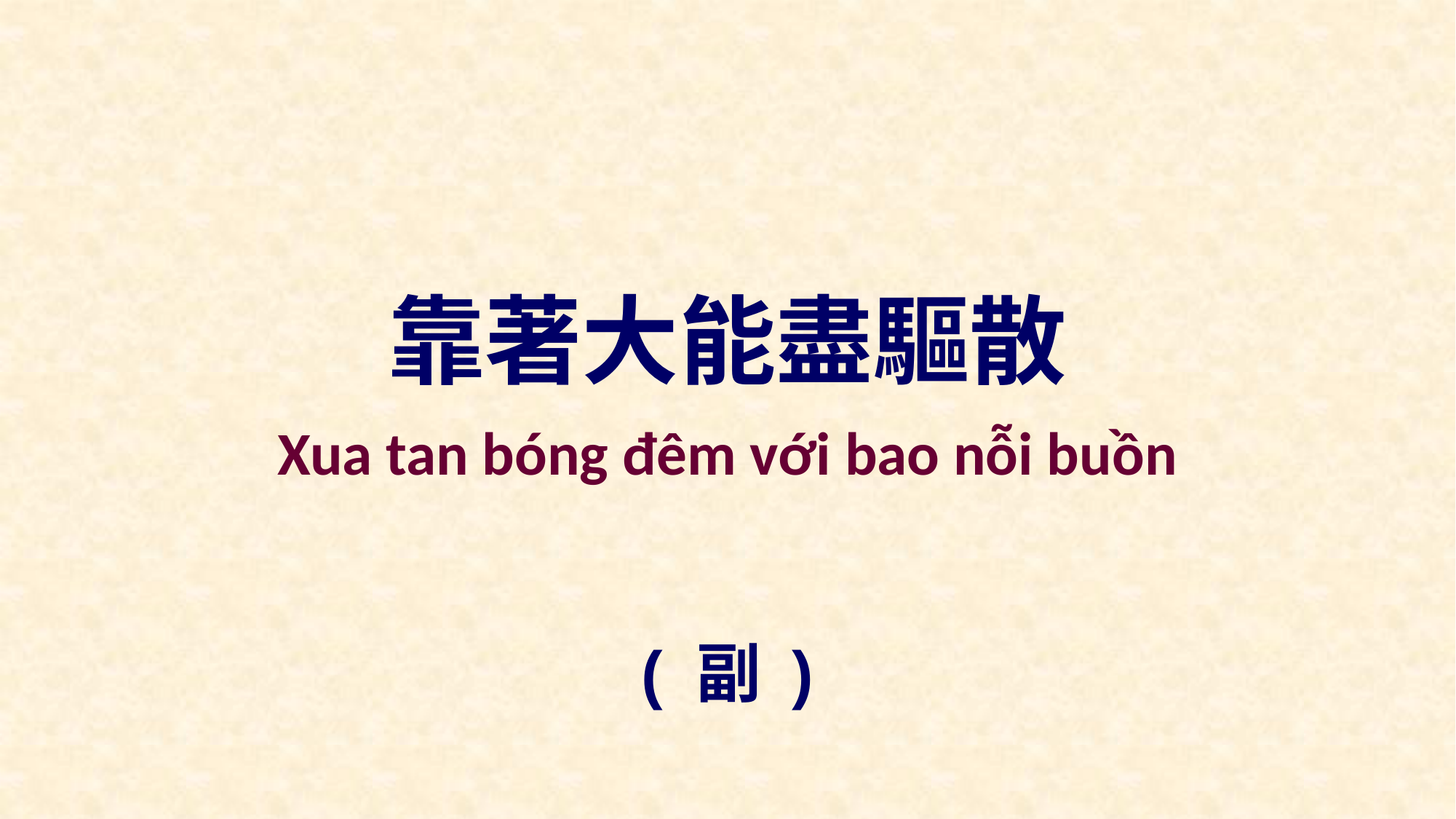

靠著大能盡驅散
Xua tan bóng đêm với bao nỗi buồn
( 副 )